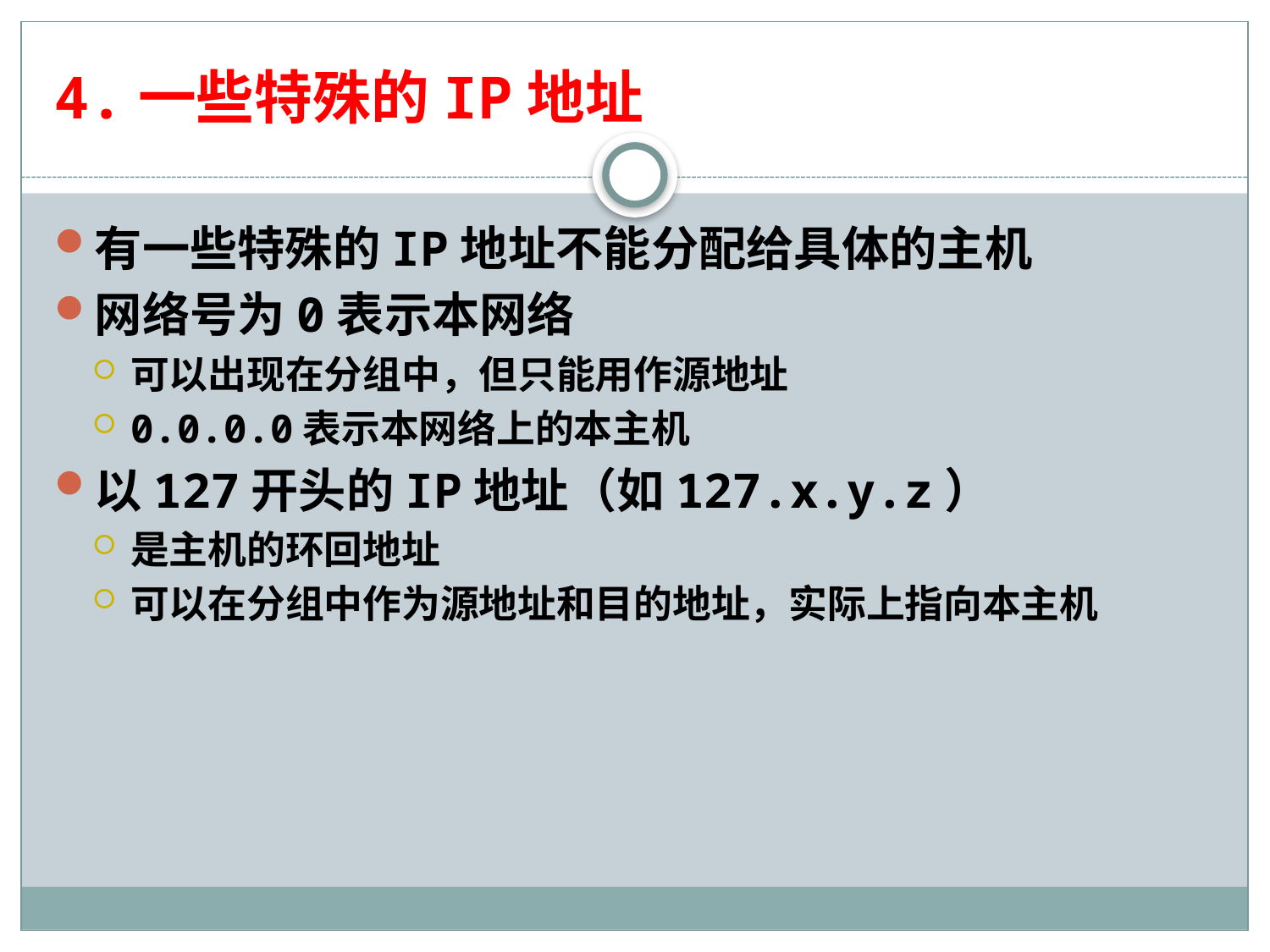

# 4.一些特殊的IP地址
有一些特殊的IP地址不能分配给具体的主机
网络号为0表示本网络
可以出现在分组中，但只能用作源地址
0.0.0.0表示本网络上的本主机
以127开头的IP地址（如127.x.y.z）
是主机的环回地址
可以在分组中作为源地址和目的地址，实际上指向本主机